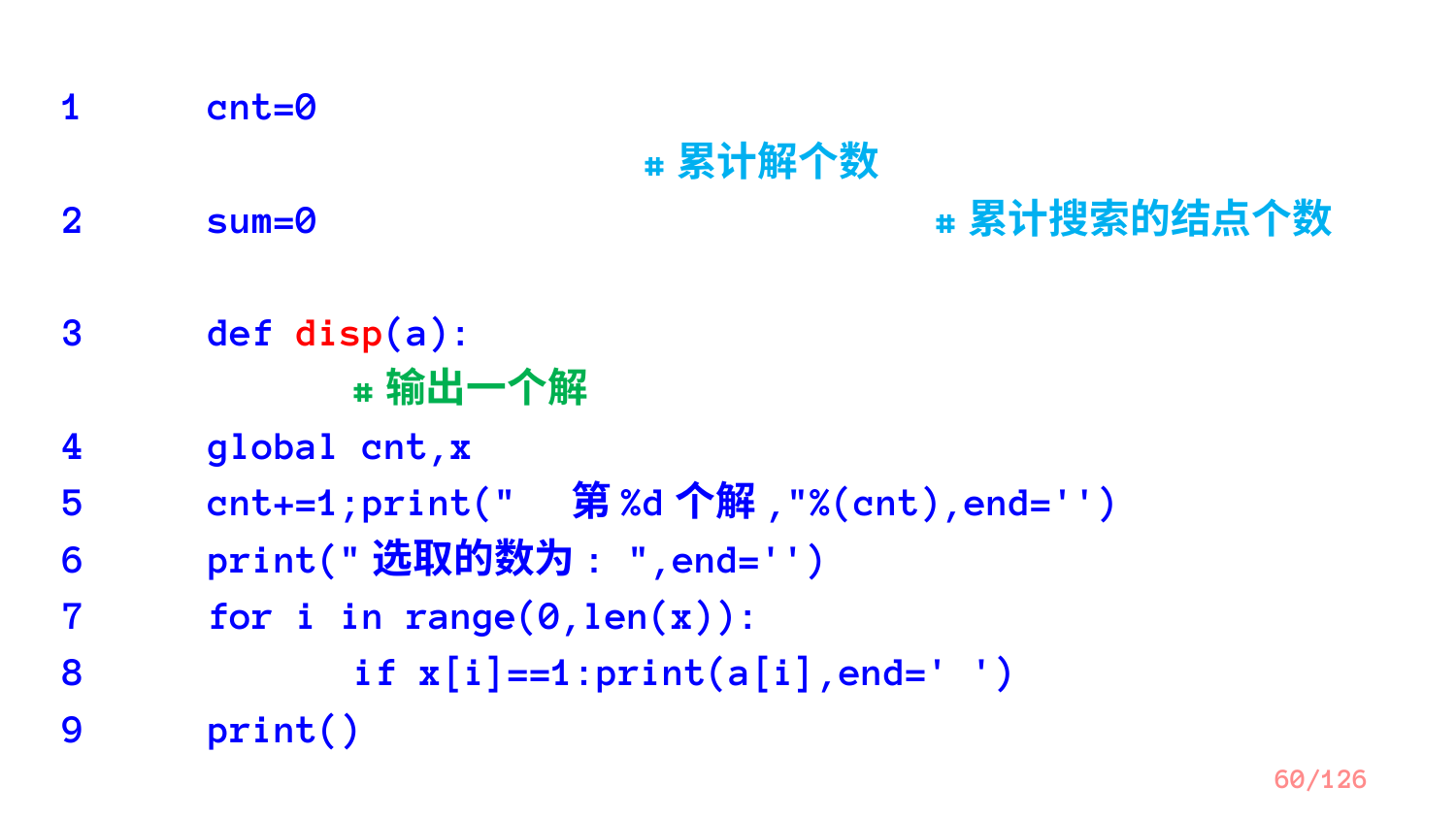

1	cnt=0												#累计解个数
2	sum=0                           	#累计搜索的结点个数

3	def disp(a):									#输出一个解
4   	global cnt,x
5   	cnt+=1;print("  第%d个解,"%(cnt),end='')
6  	print("选取的数为: ",end='')
7   	for i in range(0,len(x)):
8    		if x[i]==1:print(a[i],end=' ')
9   	print()
60/126